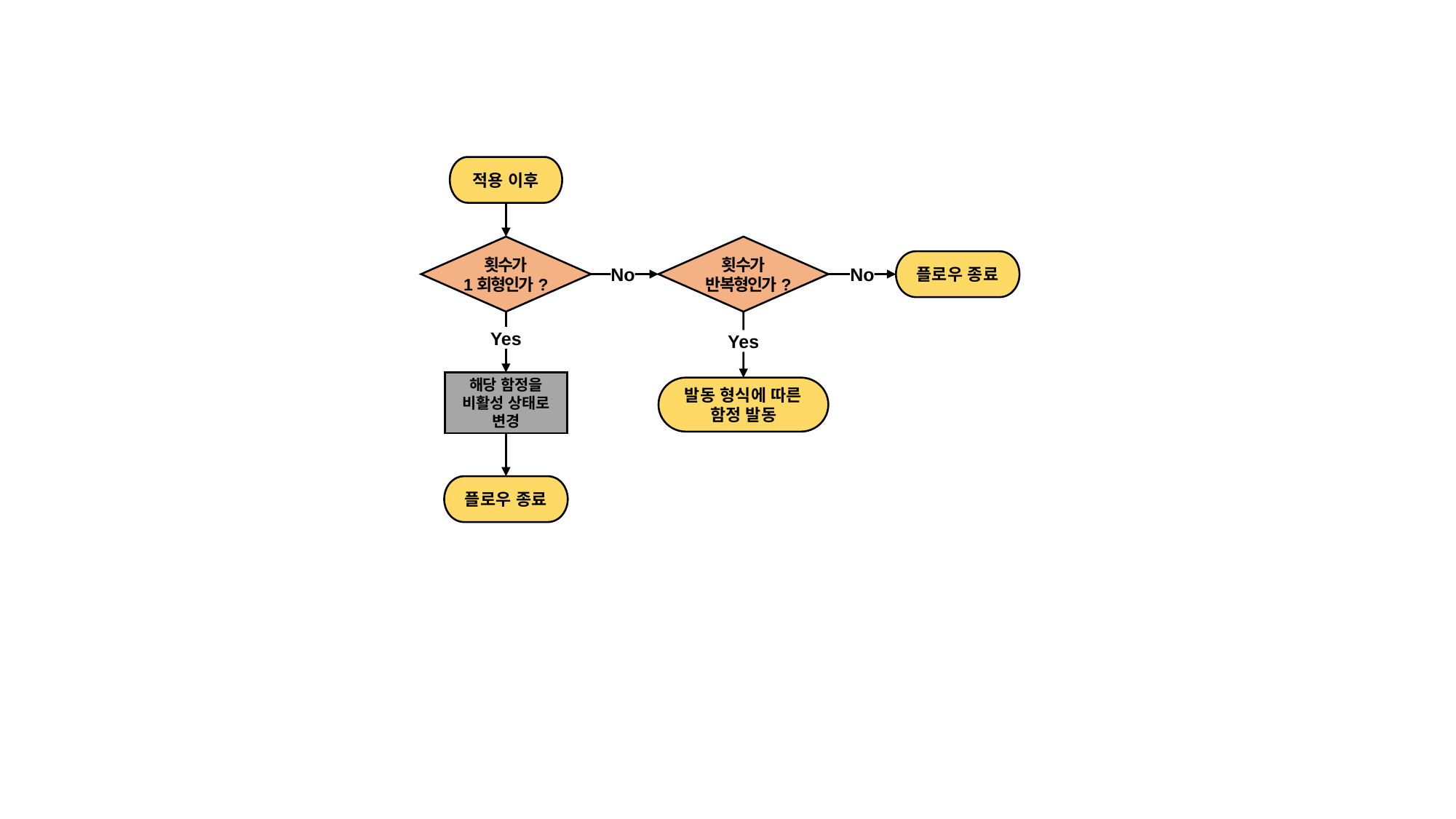

적용 이후
횟수가
1회형인가?
횟수가
반복형인가?
플로우 종료
No
No
Yes
Yes
해당 함정을 비활성 상태로 변경
발동 형식에 따른 함정 발동
플로우 종료